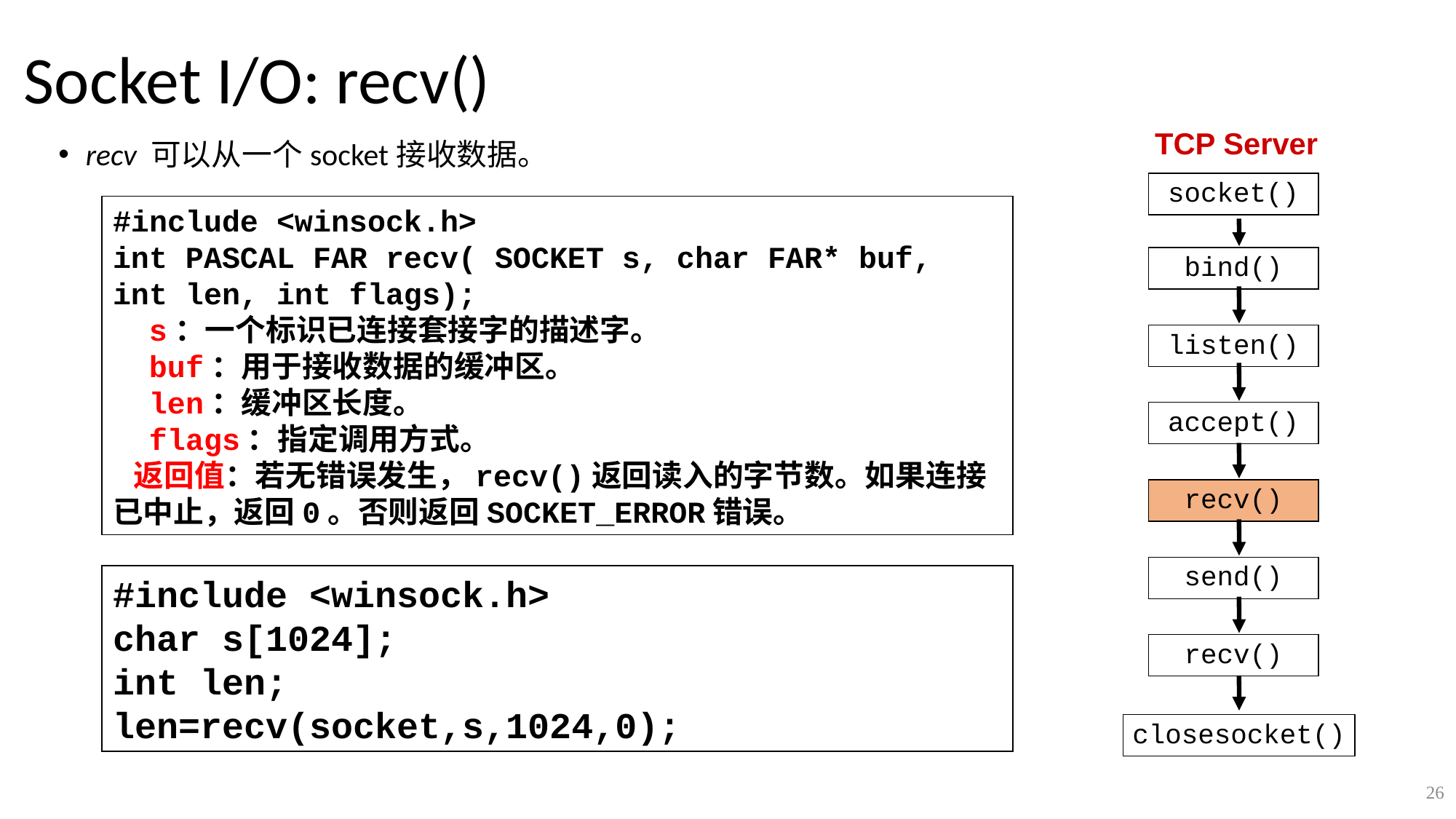

# Socket I/O: recv()
TCP Server
recv 可以从一个socket接收数据。
socket()
#include <winsock.h>
int PASCAL FAR recv( SOCKET s, char FAR* buf, int len, int flags);
  s：一个标识已连接套接字的描述字。
  buf：用于接收数据的缓冲区。
  len：缓冲区长度。
  flags：指定调用方式。
  返回值：若无错误发生，recv()返回读入的字节数。如果连接已中止，返回0。否则返回SOCKET_ERROR错误。

bind()

listen()

accept()

recv()

send()
#include <winsock.h>
char s[1024];
int len;
len=recv(socket,s,1024,0);

recv()

closesocket()
26